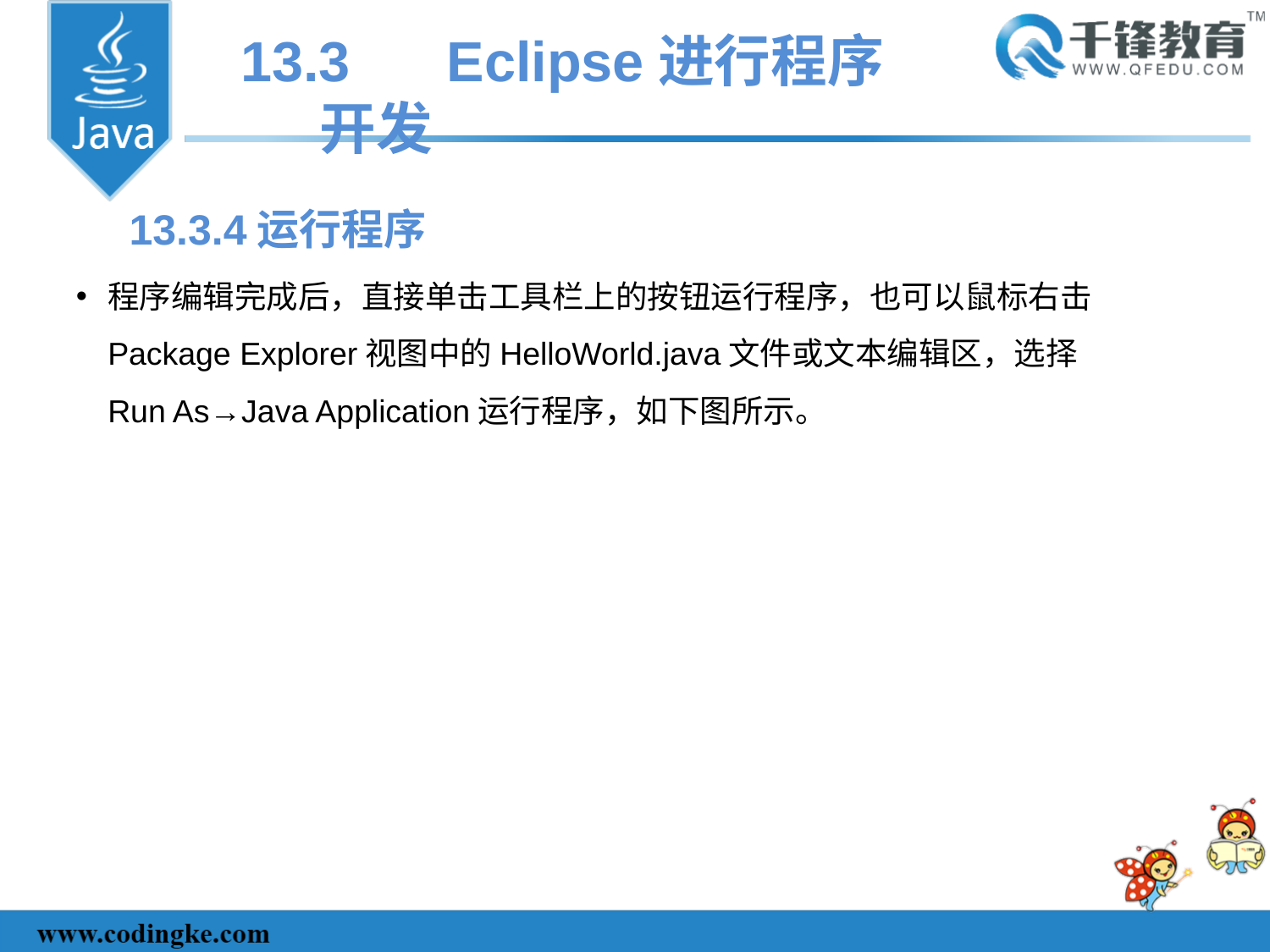

13.3	Eclipse进行程序开发
13.3.4运行程序

程序编辑完成后，直接单击工具栏上的按钮运行程序，也可以鼠标右击Package Explorer视图中的HelloWorld.java文件或文本编辑区，选择Run As→Java Application运行程序，如下图所示。